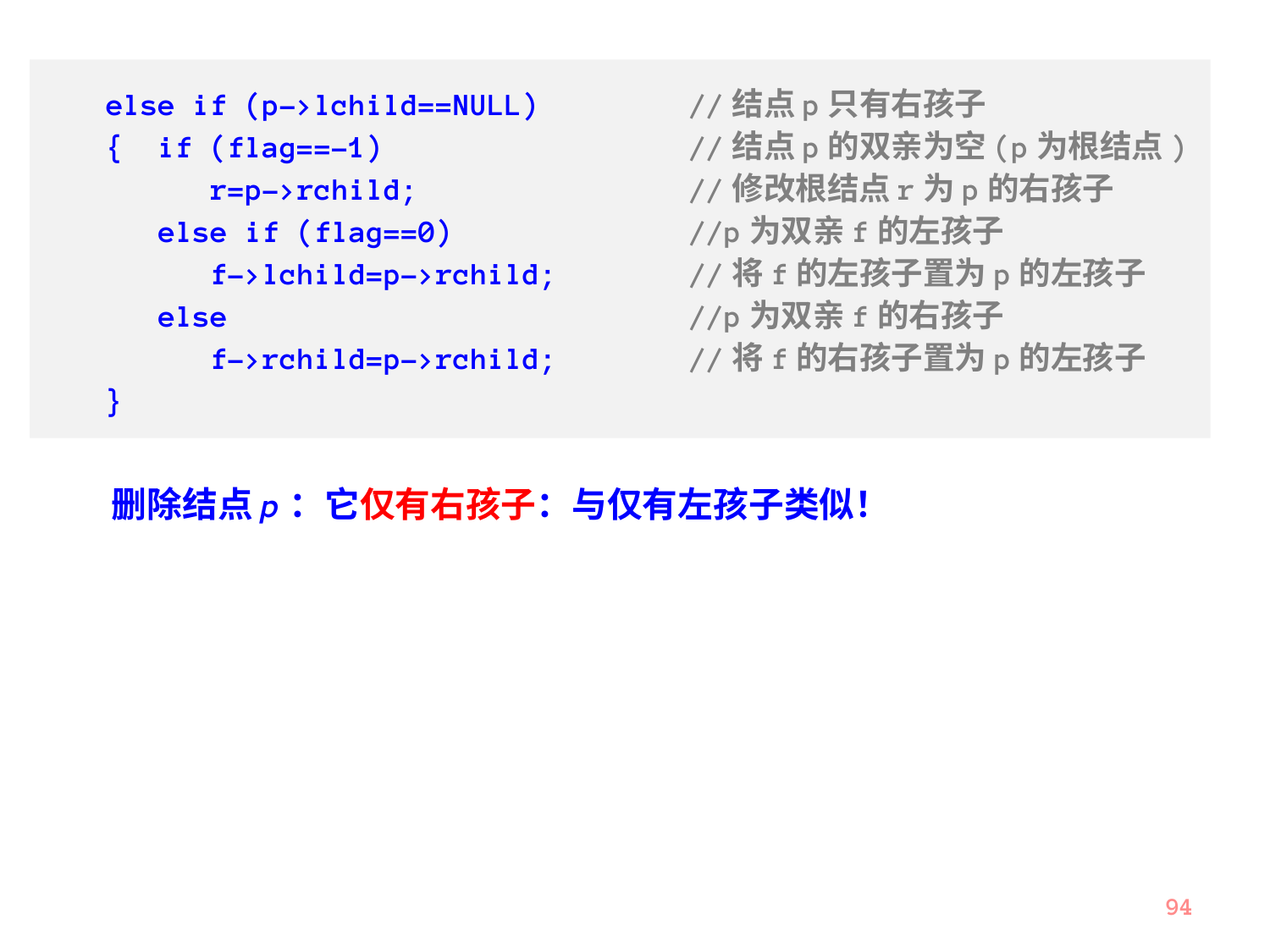

else if (p->lchild==NULL)		//结点p只有右孩子
   {  if (flag==-1)			//结点p的双亲为空(p为根结点)
         r=p->rchild;			//修改根结点r为p的右孩子
      else if (flag==0)		//p为双亲f的左孩子
         f->lchild=p->rchild;		//将f的左孩子置为p的左孩子
      else				//p为双亲f的右孩子
         f->rchild=p->rchild;		//将f的右孩子置为p的左孩子
   }
删除结点p：它仅有右孩子：与仅有左孩子类似！
94